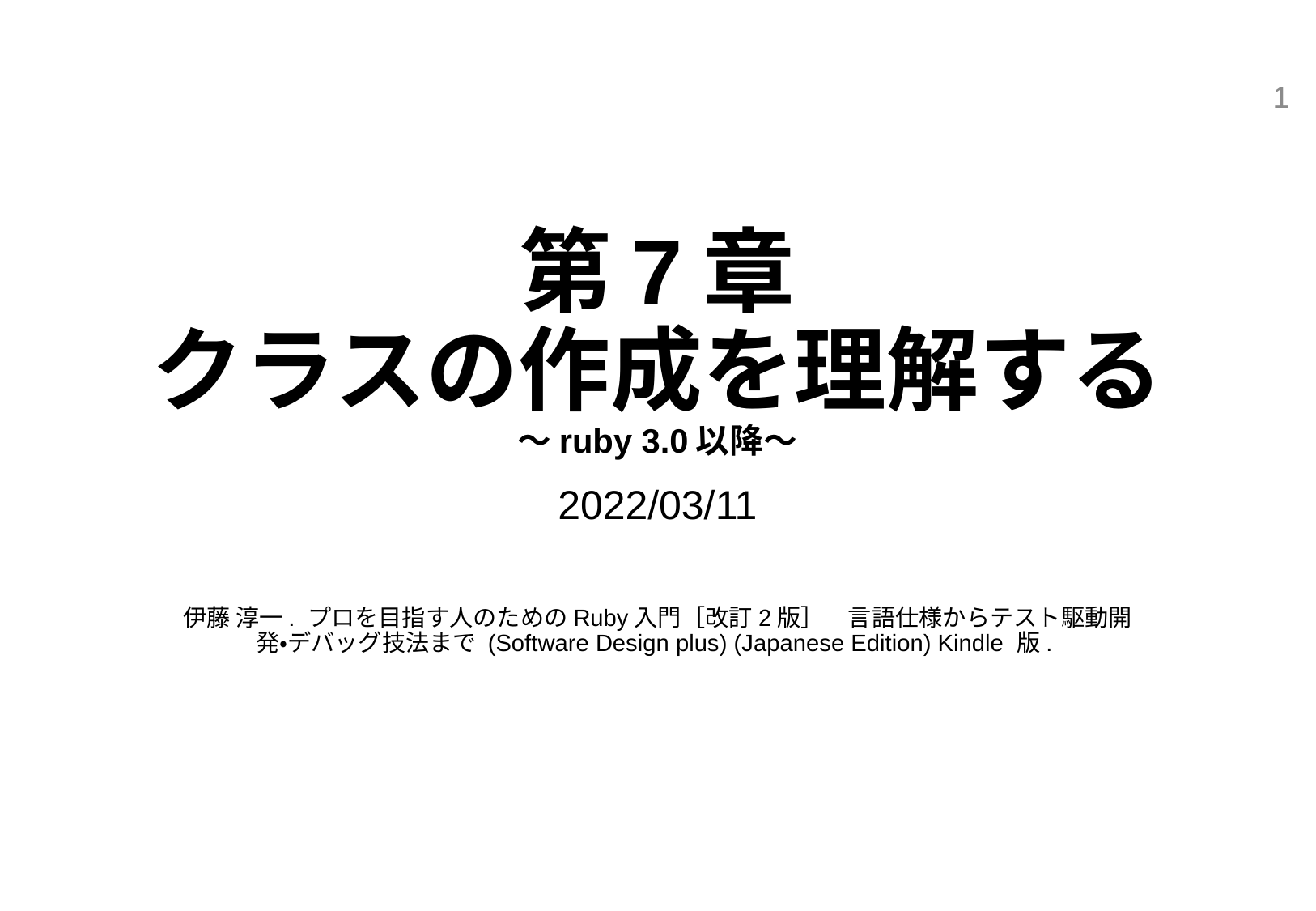

1
# 第7章 クラスの作成を理解する 〜ruby 3.0以降〜
2022/03/11

伊藤 淳一. プロを目指す人のためのRuby入門［改訂2版］　言語仕様からテスト駆動開発・デバッグ技法まで (Software Design plus) (Japanese Edition) Kindle 版.